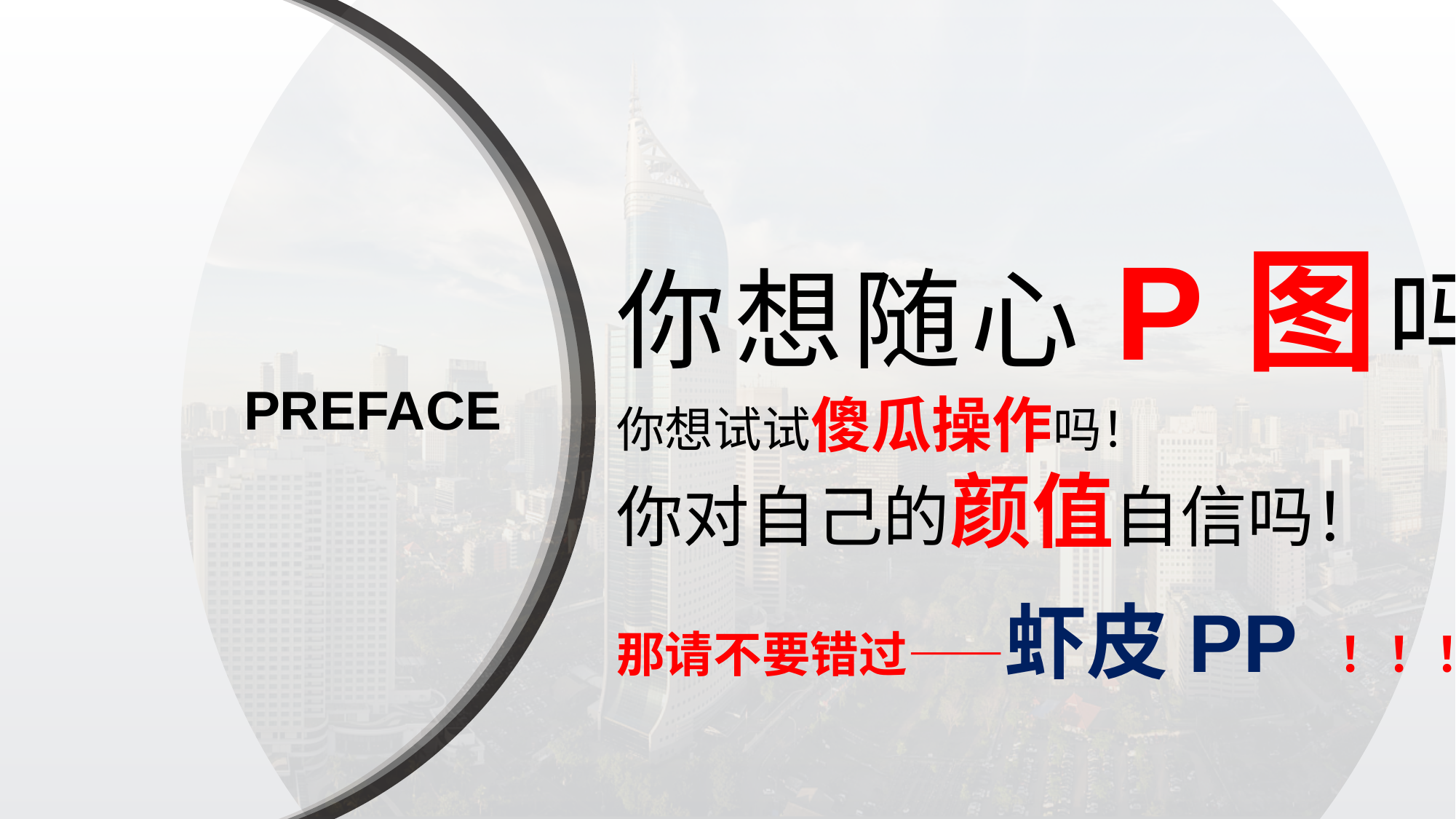

你想随心P图吗！
你想试试傻瓜操作吗！
你对自己的颜值自信吗！

那请不要错过——虾皮PP ！！！
PREFACE